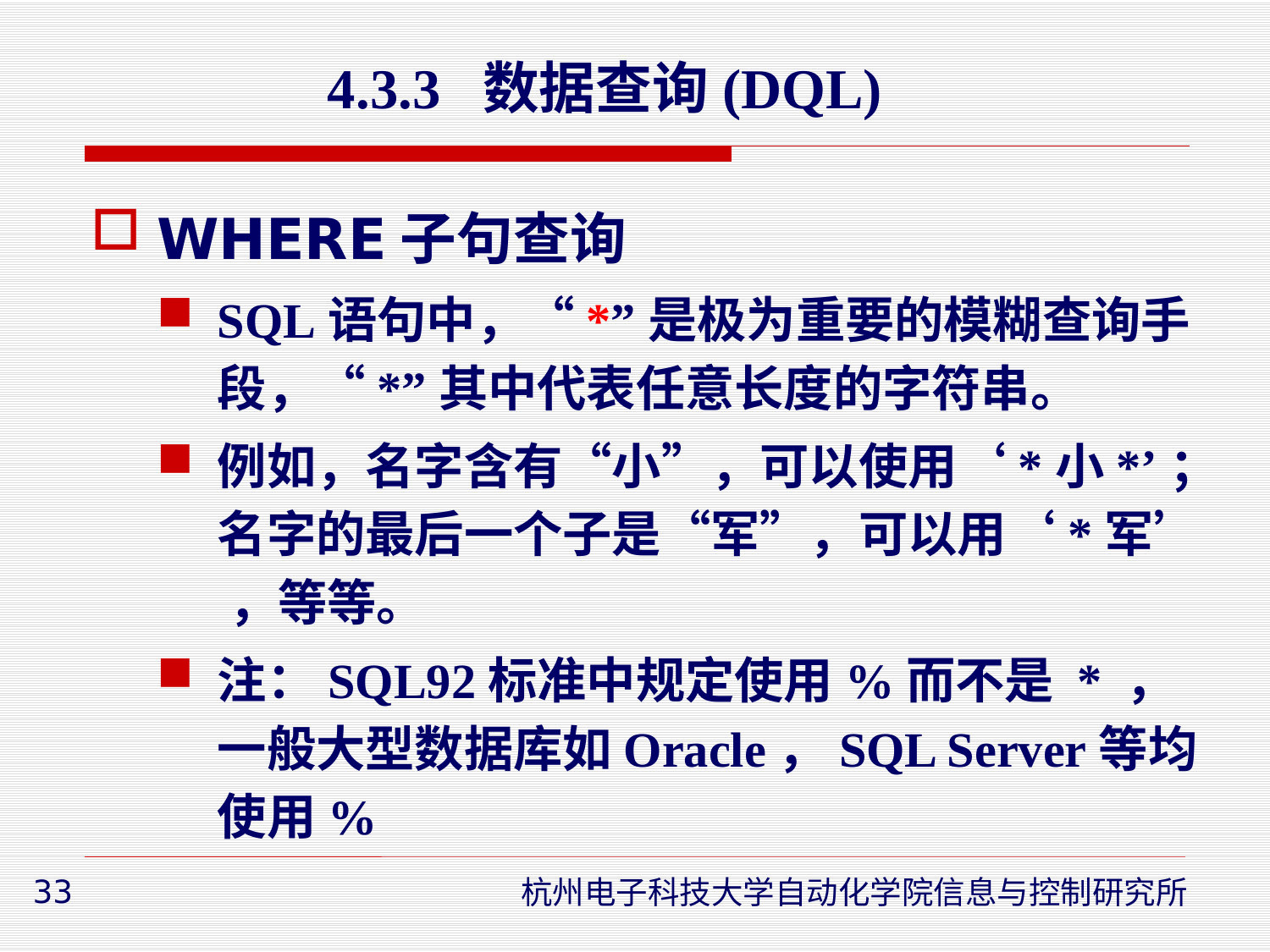

4.3.3  数据查询(DQL)
WHERE子句查询
SQL语句中，“*”是极为重要的模糊查询手段，“*”其中代表任意长度的字符串。
例如，名字含有“小”，可以使用‘*小*’；名字的最后一个子是“军”，可以用‘*军’ ，等等。
注：SQL92标准中规定使用%而不是 * ，一般大型数据库如Oracle，SQL Server等均使用%